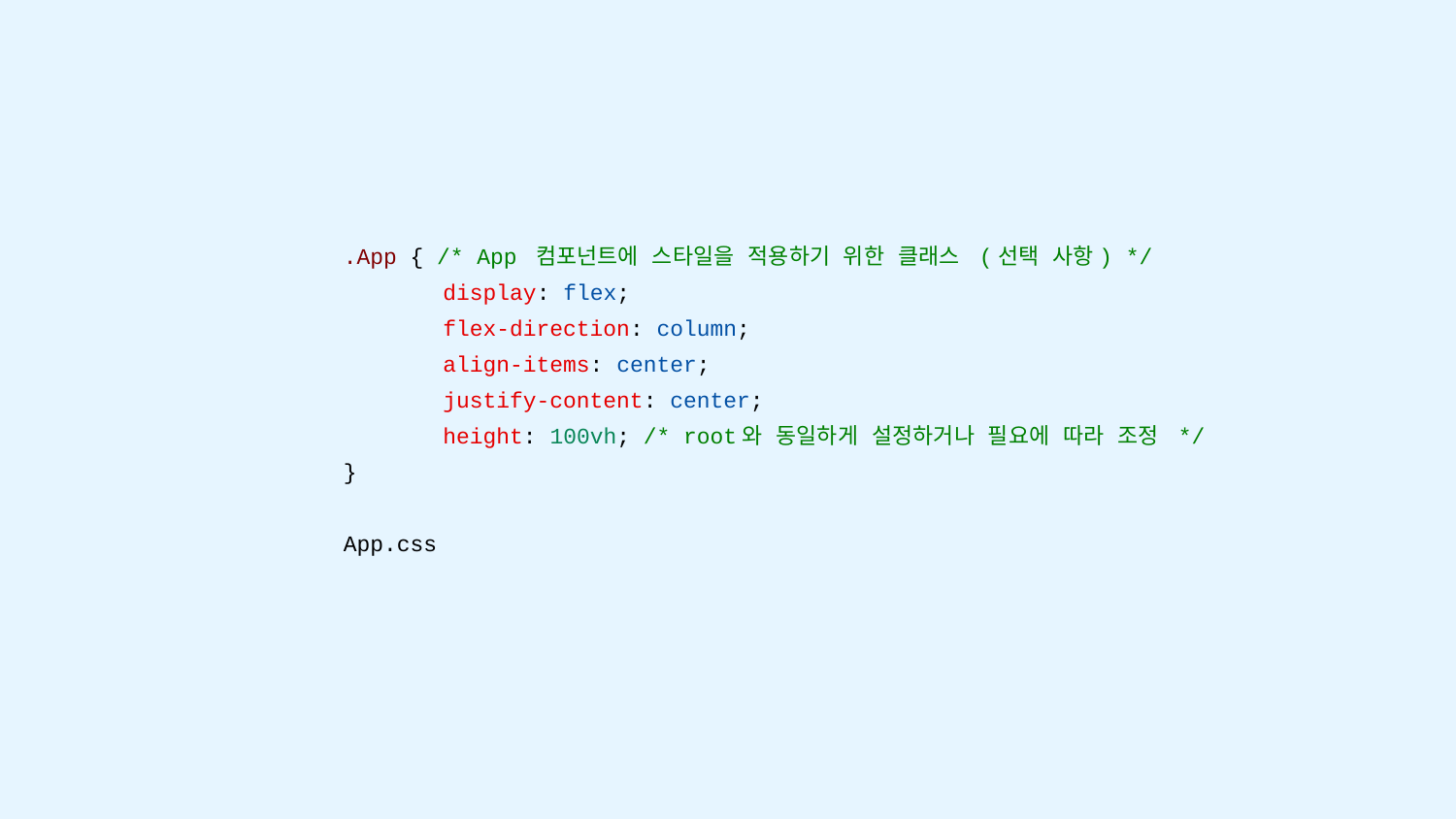

.App { /* App 컴포넌트에 스타일을 적용하기 위한 클래스 (선택 사항) */
  display: flex;
  flex-direction: column;
  align-items: center;
  justify-content: center;
  height: 100vh; /* root와 동일하게 설정하거나 필요에 따라 조정 */
}

App.css